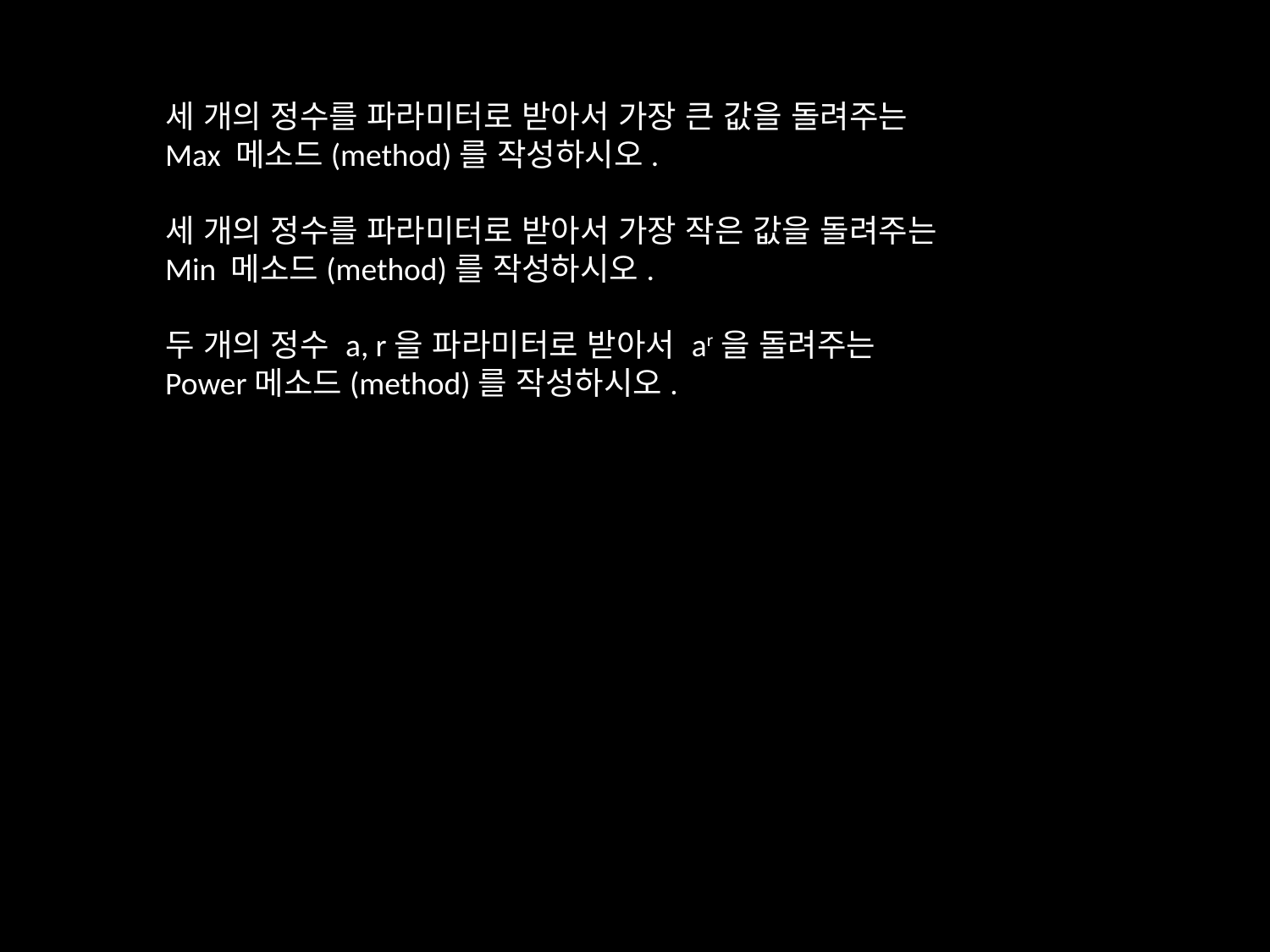

세 개의 정수를 파라미터로 받아서 가장 큰 값을 돌려주는
Max 메소드(method)를 작성하시오.

세 개의 정수를 파라미터로 받아서 가장 작은 값을 돌려주는
Min 메소드(method)를 작성하시오.

두 개의 정수 a, r을 파라미터로 받아서 ar을 돌려주는
Power메소드(method)를 작성하시오.